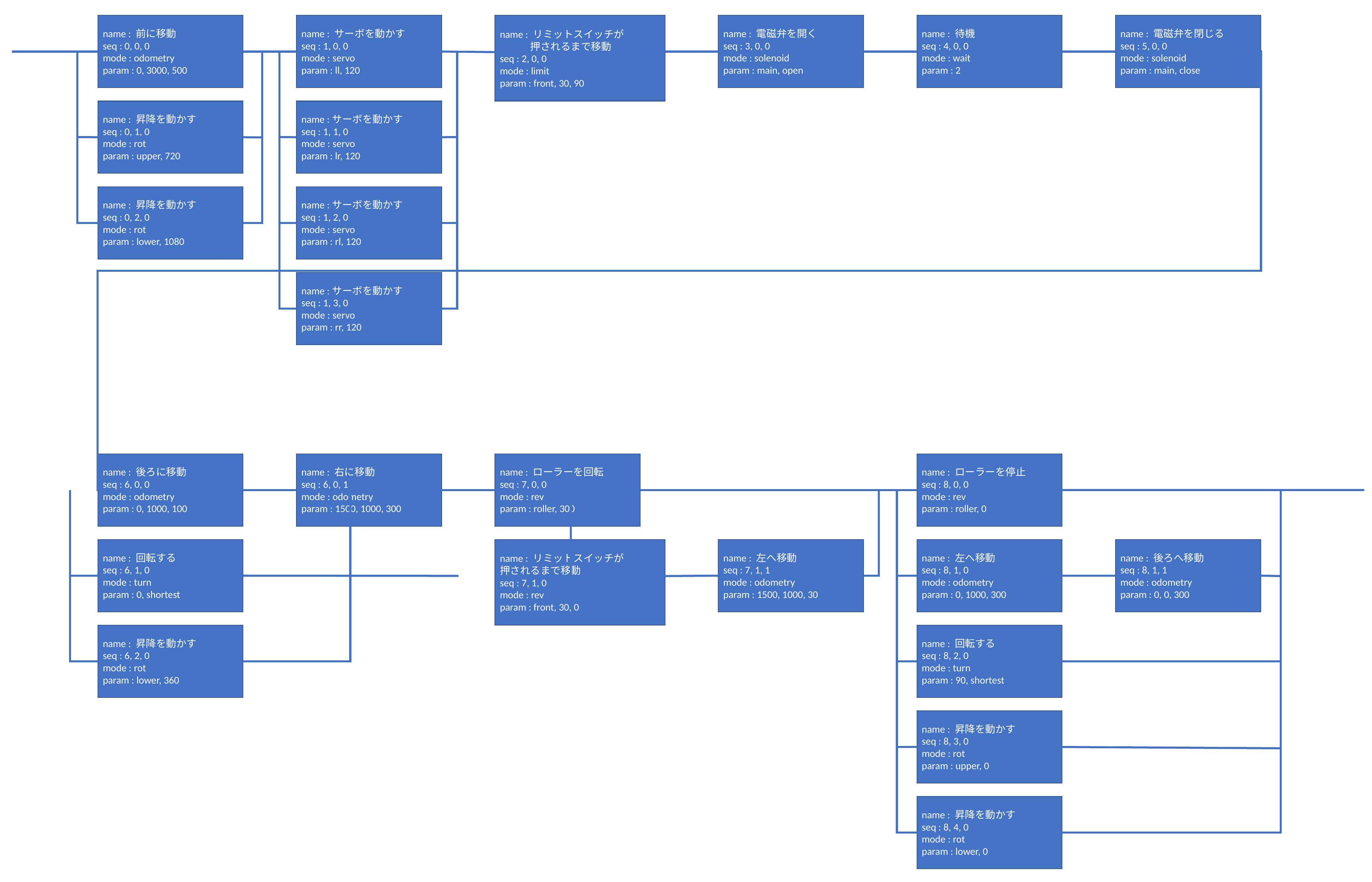

name : 前に移動
seq : 0, 0, 0
mode : odometry
param : 0, 3000, 500
name : サーボを動かす
seq : 1, 0, 0
mode : servo
param : ll, 120
name : 電磁弁を開く
seq : 3, 0, 0
mode : solenoid
param : main, open
name : 待機
seq : 4, 0, 0
mode : wait
param : 2
name : 電磁弁を閉じる
seq : 5, 0, 0
mode : solenoid
param : main, close
name : リミットスイッチが
　　　押されるまで移動
seq : 2, 0, 0
mode : limit
param : front, 30, 90
name : 昇降を動かす
seq : 0, 1, 0
mode : rot
param : upper, 720
name :サーボを動かす
seq : 1, 1, 0
mode : servo
param : lr, 120
name : 昇降を動かす
seq : 0, 2, 0
mode : rot
param : lower, 1080
name :サーボを動かす
seq : 1, 2, 0
mode : servo
param : rl, 120
name :サーボを動かす
seq : 1, 3, 0
mode : servo
param : rr, 120
name : 後ろに移動
seq : 6, 0, 0
mode : odometry
param : 0, 1000, 100
name : 右に移動
seq : 6, 0, 1
mode : odometry
param : 1500, 1000, 300
name : ローラーを回転
seq : 7, 0, 0
mode : rev
param : roller, 300
name : ローラーを停止
seq : 8, 0, 0
mode : rev
param : roller, 0
name : リミットスイッチが
押されるまで移動
seq : 7, 1, 0
mode : rev
param : front, 30, 0
name : 回転する
seq : 6, 1, 0
mode : turn
param : 0, shortest
name : 左へ移動
seq : 7, 1, 1
mode : odometry
param : 1500, 1000, 30
name : 左へ移動
seq : 8, 1, 0
mode : odometry
param : 0, 1000, 300
name : 後ろへ移動
seq : 8, 1, 1
mode : odometry
param : 0, 0, 300
name : 昇降を動かす
seq : 6, 2, 0
mode : rot
param : lower, 360
name : 回転する
seq : 8, 2, 0
mode : turn
param : 90, shortest
name : 昇降を動かす
seq : 8, 3, 0
mode : rot
param : upper, 0
name : 昇降を動かす
seq : 8, 4, 0
mode : rot
param : lower, 0